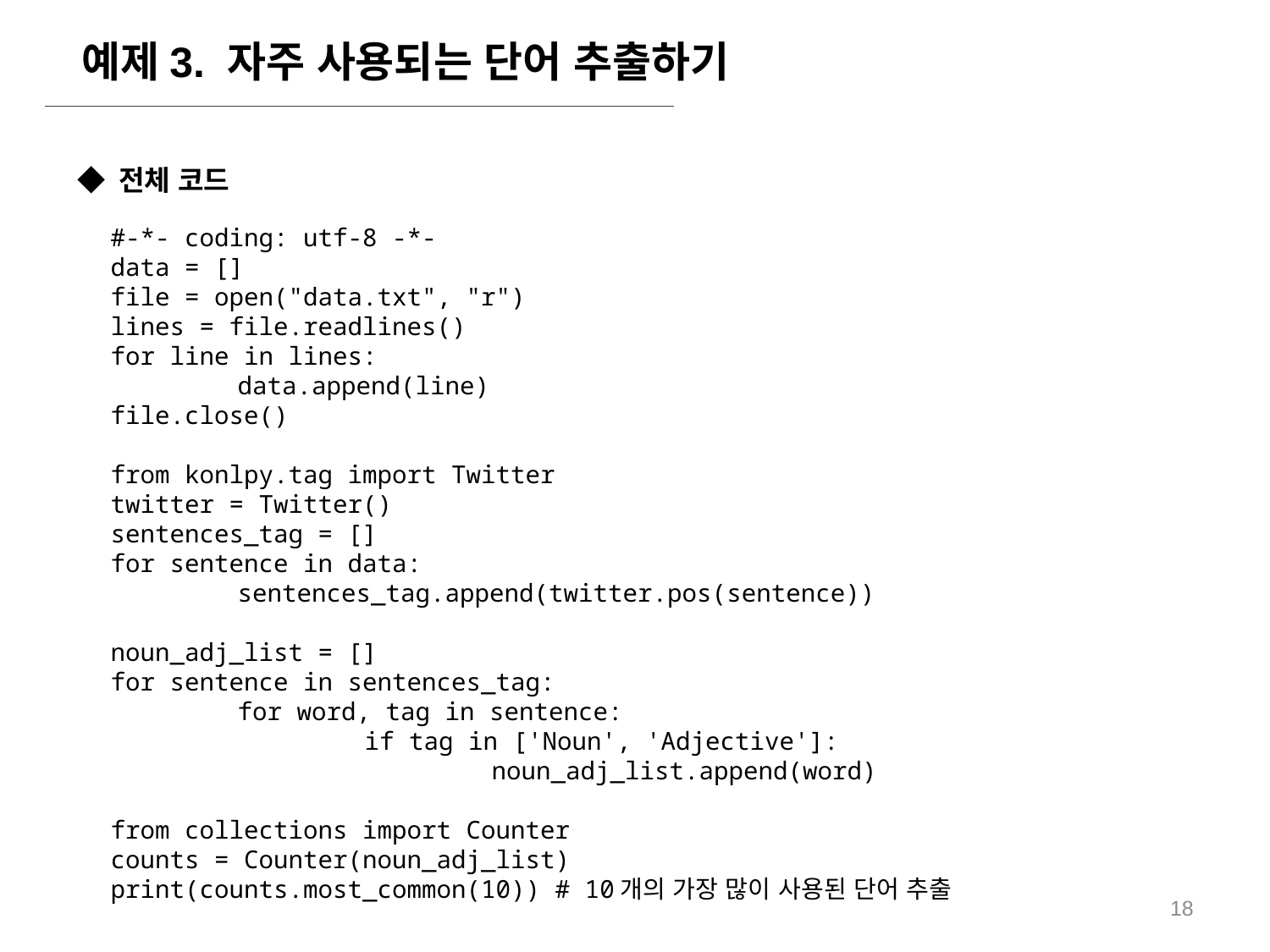

예제3. 자주 사용되는 단어 추출하기
◆ 전체 코드
#-*- coding: utf-8 -*-
data = []
file = open("data.txt", "r")
lines = file.readlines()
for line in lines:
	data.append(line)
file.close()

from konlpy.tag import Twitter
twitter = Twitter()
sentences_tag = []
for sentence in data:
	sentences_tag.append(twitter.pos(sentence))

noun_adj_list = []
for sentence in sentences_tag:
	for word, tag in sentence:
		if tag in ['Noun', 'Adjective']: 						noun_adj_list.append(word)

from collections import Counter
counts = Counter(noun_adj_list)
print(counts.most_common(10)) # 10개의 가장 많이 사용된 단어 추출
18